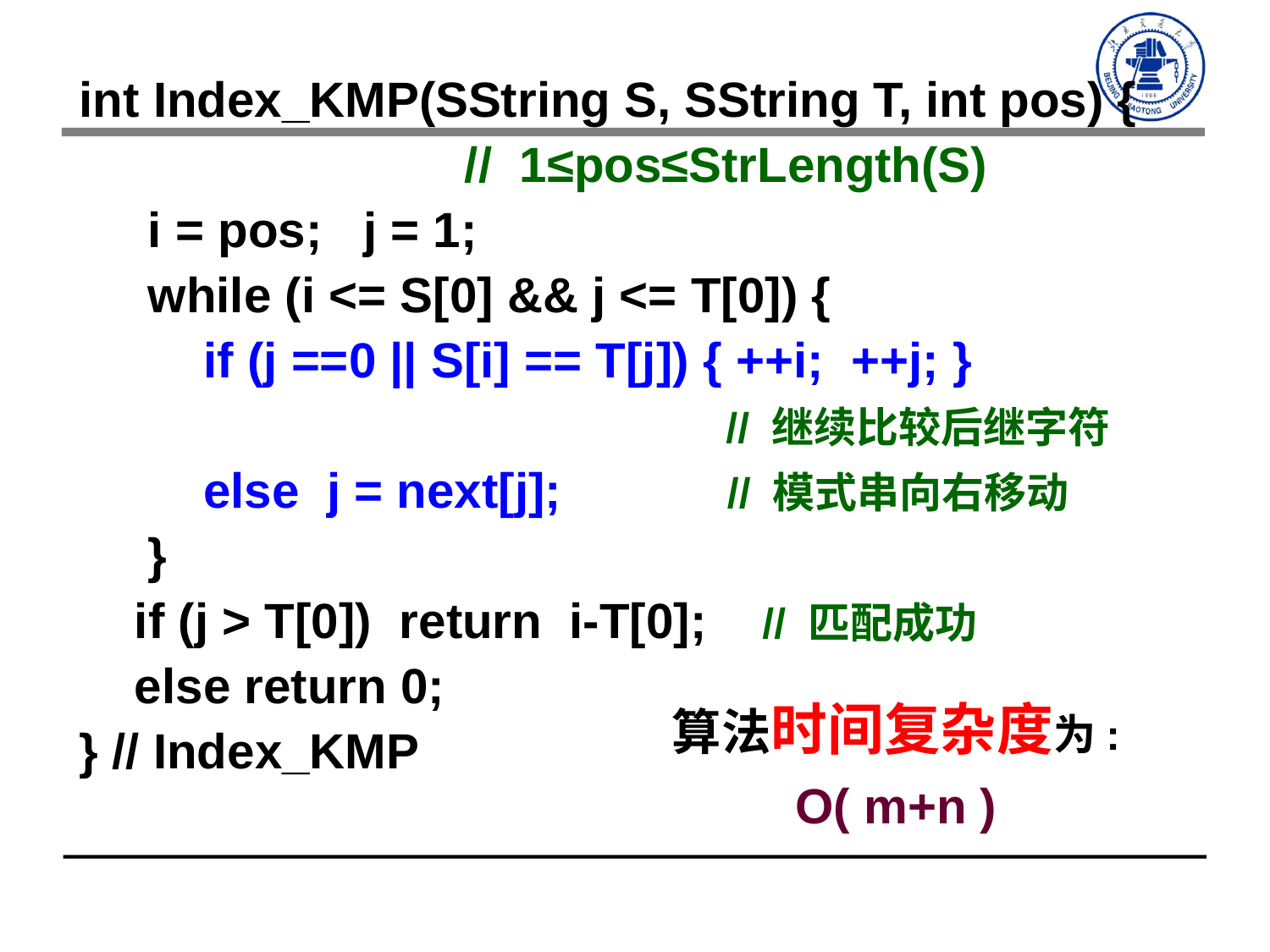

int Index_KMP(SString S, SString T, int pos) {
                            //  1≤pos≤StrLength(S)
     i = pos;   j = 1;
     while (i <= S[0] && j <= T[0]) {
         if (j ==0 || S[i] == T[j]) { ++i;  ++j; }
                                               // 继续比较后继字符
         else  j = next[j];            // 模式串向右移动
     }
    if (j > T[0])  return  i-T[0];    // 匹配成功
    else return 0;
} // Index_KMP
算法时间复杂度为:
O( m+n )